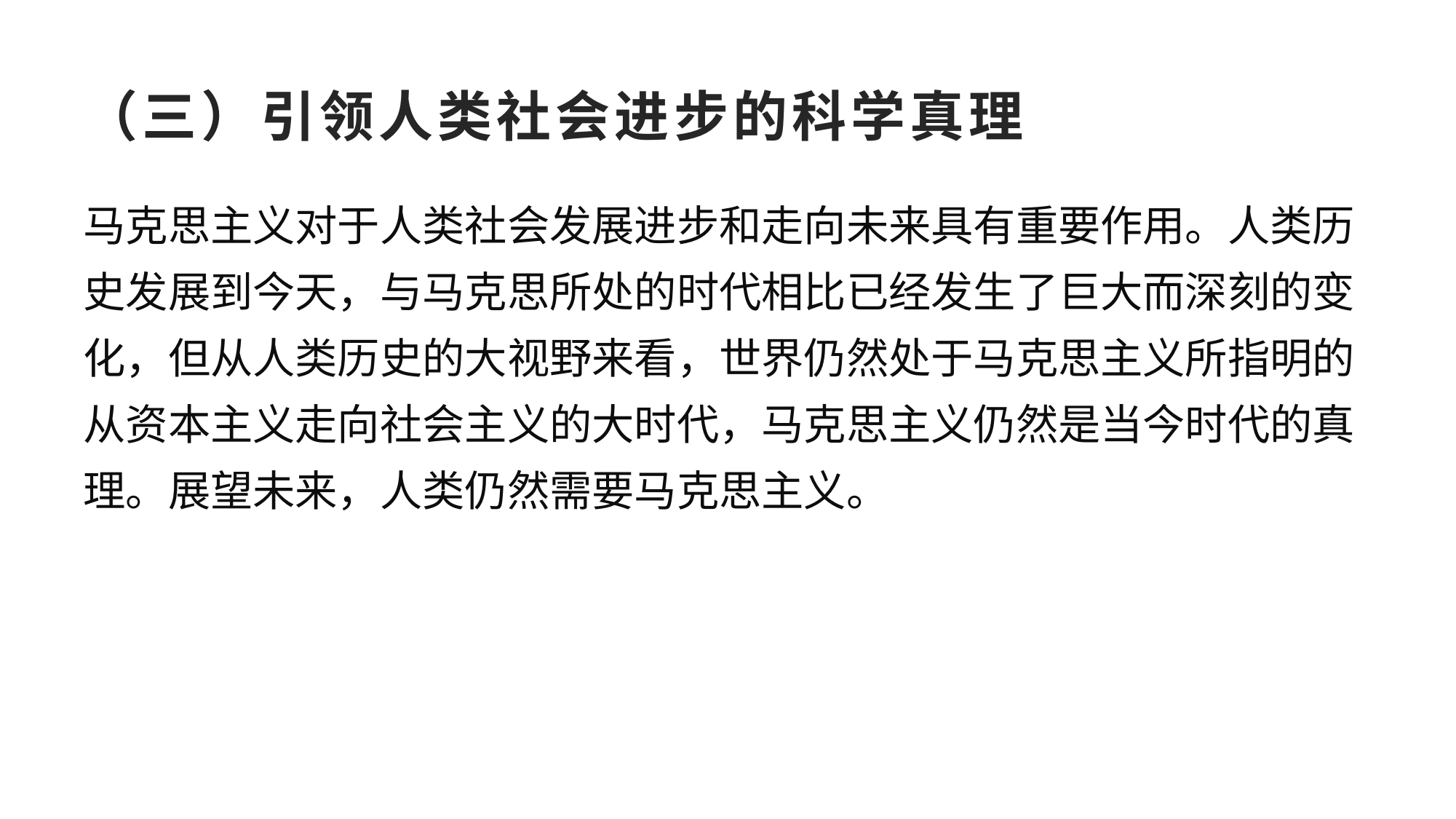

# （三）引领人类社会进步的科学真理
马克思主义对于人类社会发展进步和走向未来具有重要作用。人类历史发展到今天，与马克思所处的时代相比已经发生了巨大而深刻的变化，但从人类历史的大视野来看，世界仍然处于马克思主义所指明的从资本主义走向社会主义的大时代，马克思主义仍然是当今时代的真理。展望未来，人类仍然需要马克思主义。